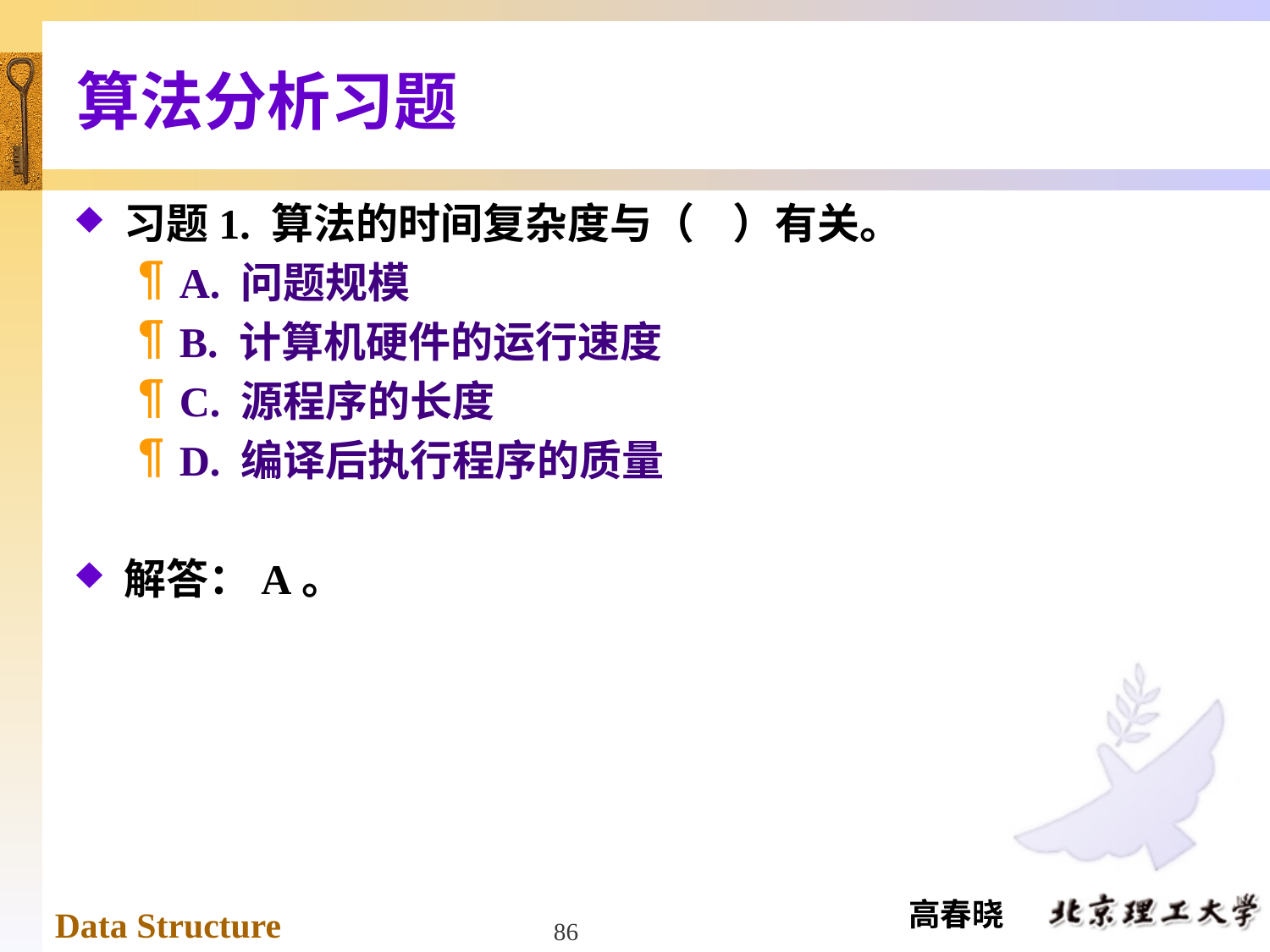

# 算法分析习题
习题1. 算法的时间复杂度与（    ）有关。
A. 问题规模
B. 计算机硬件的运行速度
C. 源程序的长度
D. 编译后执行程序的质量

解答：A。

86